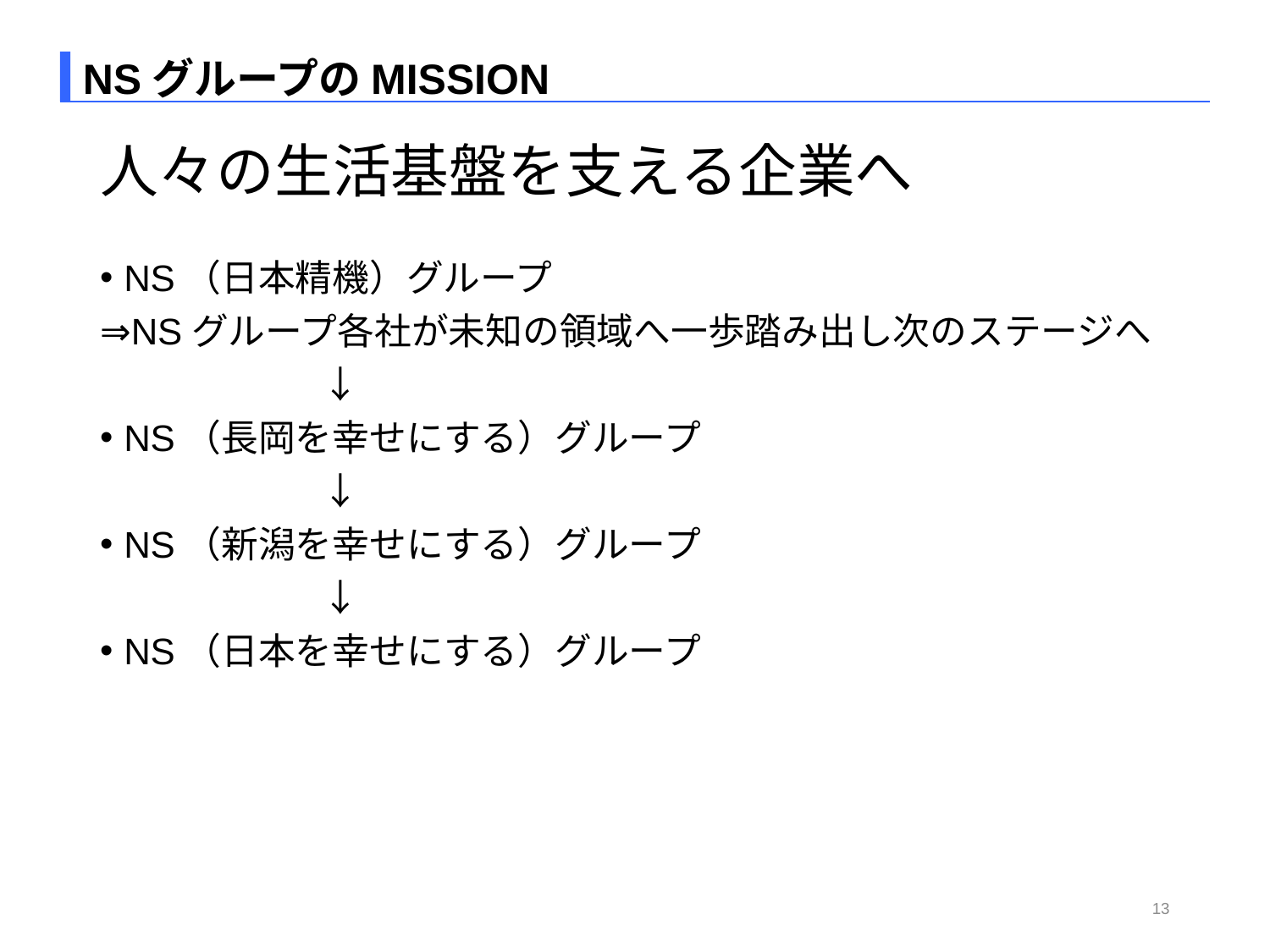

NSグループのMISSION

# 人々の生活基盤を支える企業へ
NS（日本精機）グループ
⇒NSグループ各社が未知の領域へ一歩踏み出し次のステージへ
　　　　　　↓
NS（長岡を幸せにする）グループ
　　　　　　↓
NS（新潟を幸せにする）グループ
　　　　　　↓
NS（日本を幸せにする）グループ
13